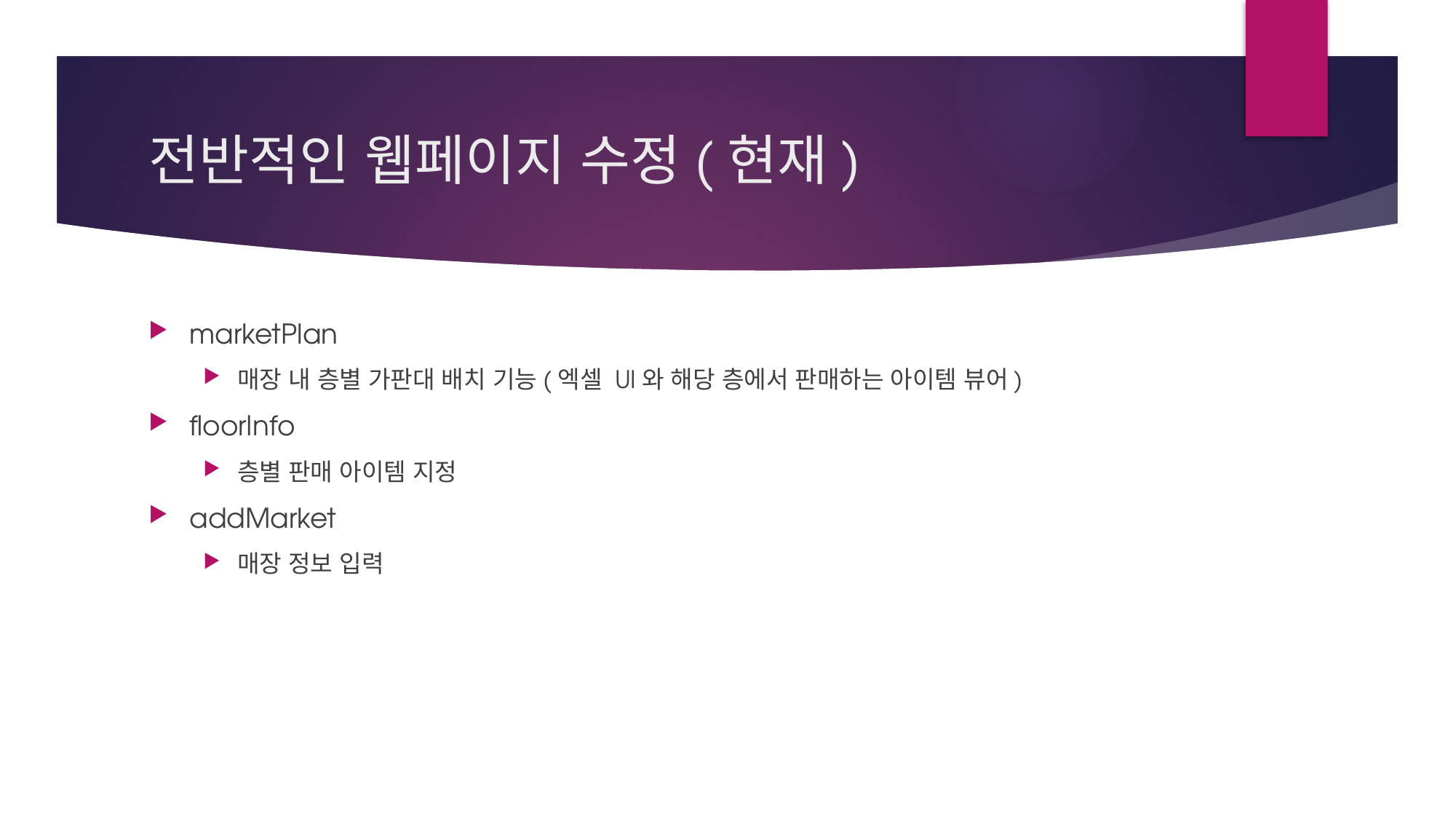

# 전반적인 웹페이지 수정(현재)
marketPlan
매장 내 층별 가판대 배치 기능(엑셀 UI와 해당 층에서 판매하는 아이템 뷰어)
floorInfo
층별 판매 아이템 지정
addMarket
매장 정보 입력